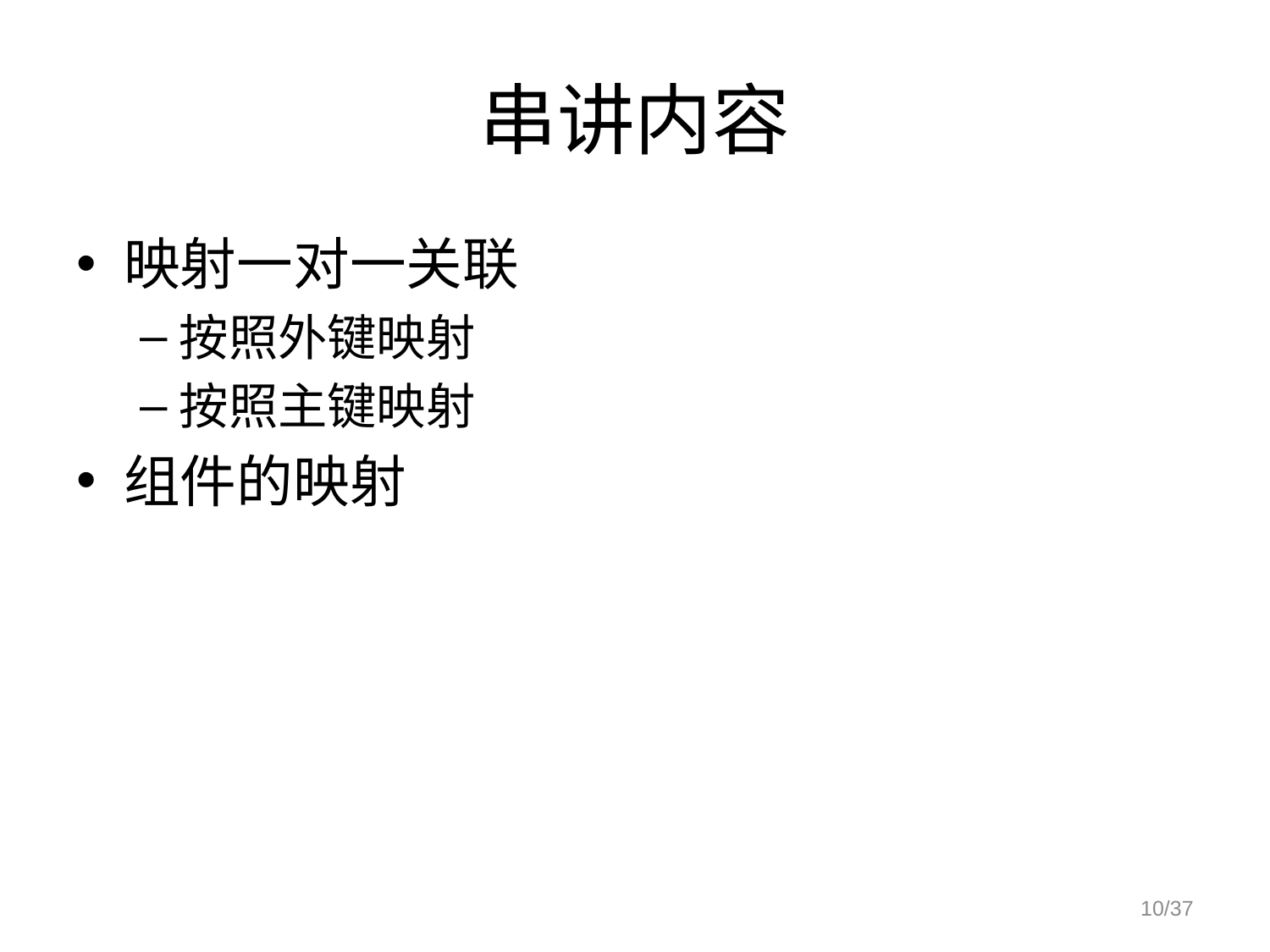

# 串讲内容
映射一对一关联
按照外键映射
按照主键映射
组件的映射
10/37